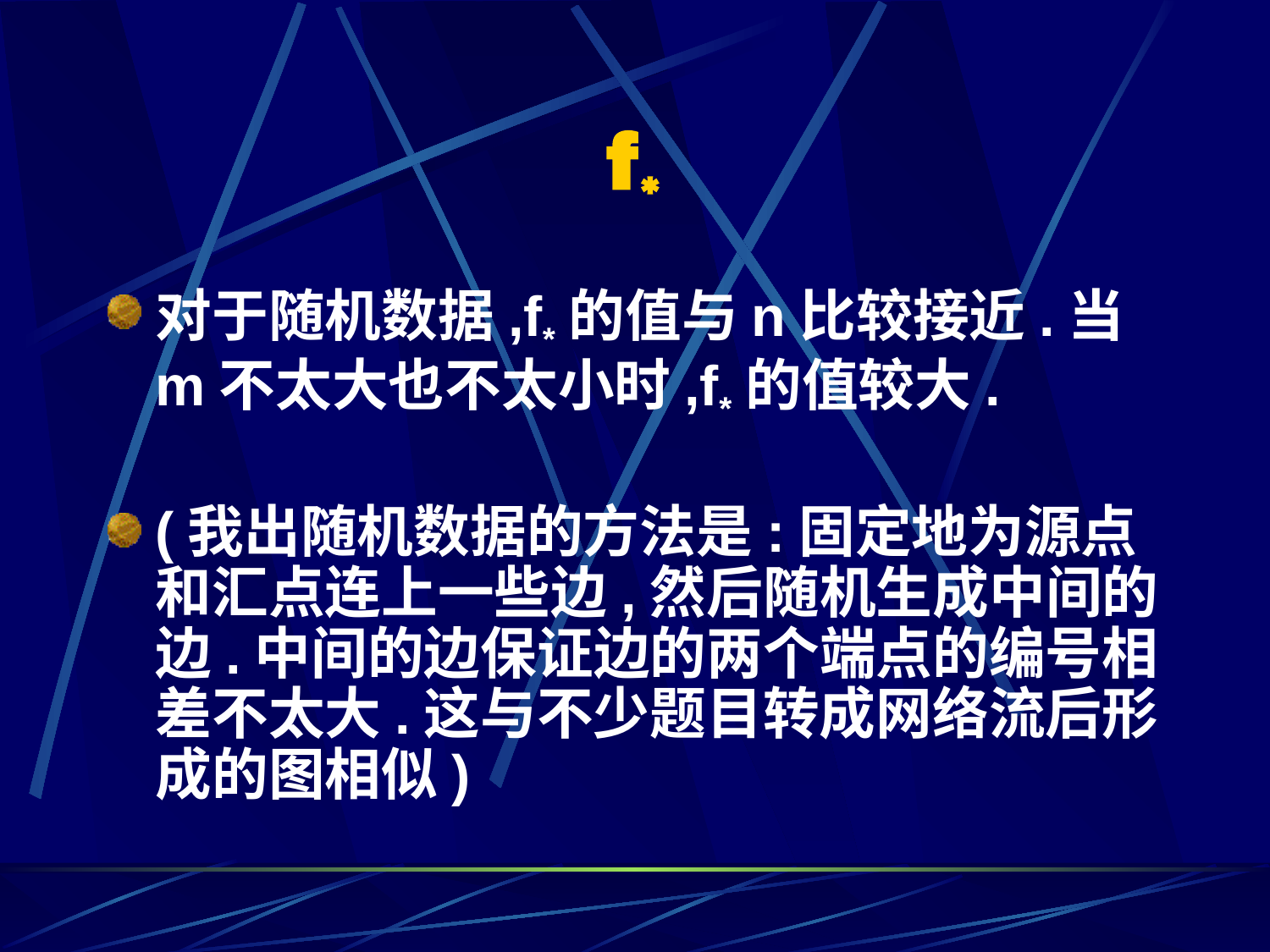

# f*
对于随机数据,f*的值与n比较接近.当m不太大也不太小时,f*的值较大.

(我出随机数据的方法是:固定地为源点和汇点连上一些边,然后随机生成中间的边.中间的边保证边的两个端点的编号相差不太大.这与不少题目转成网络流后形成的图相似)